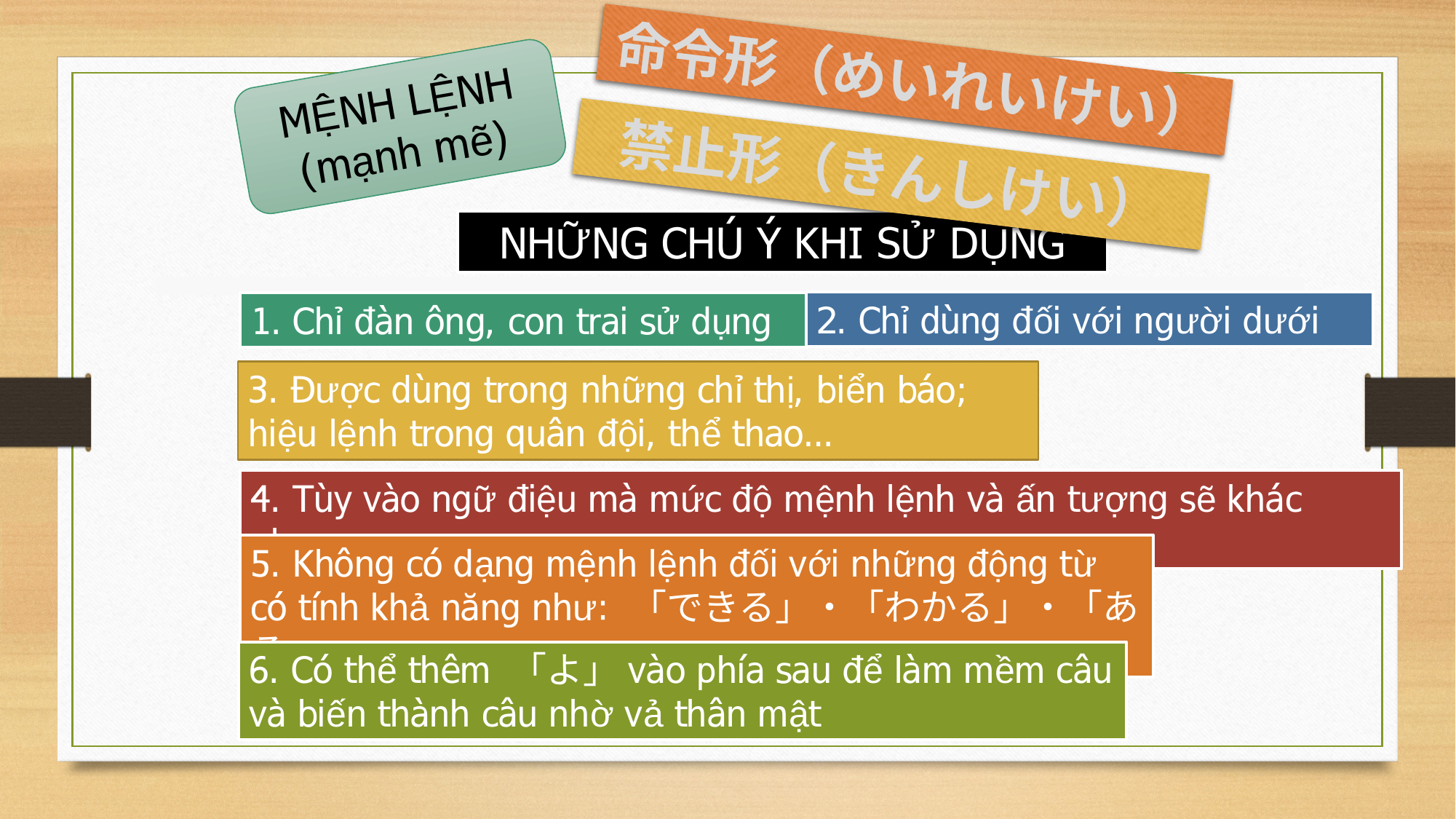

命令形（めいれいけい）
MỆNH LỆNH (mạnh mẽ)
禁止形（きんしけい）
NHỮNG CHÚ Ý KHI SỬ DỤNG

2. Chỉ dùng đối với người dưới
1. Chỉ đàn ông, con trai sử dụng
3. Được dùng trong những chỉ thị, biển báo; hiệu lệnh trong quân đội, thể thao…
4. Tùy vào ngữ điệu mà mức độ mệnh lệnh và ấn tượng sẽ khác nhau
5. Không có dạng mệnh lệnh đối với những động từ có tính khả năng như: 「できる」・「わかる」・「ある」
6. Có thể thêm 「よ」vào phía sau để làm mềm câu và biến thành câu nhờ vả thân mật